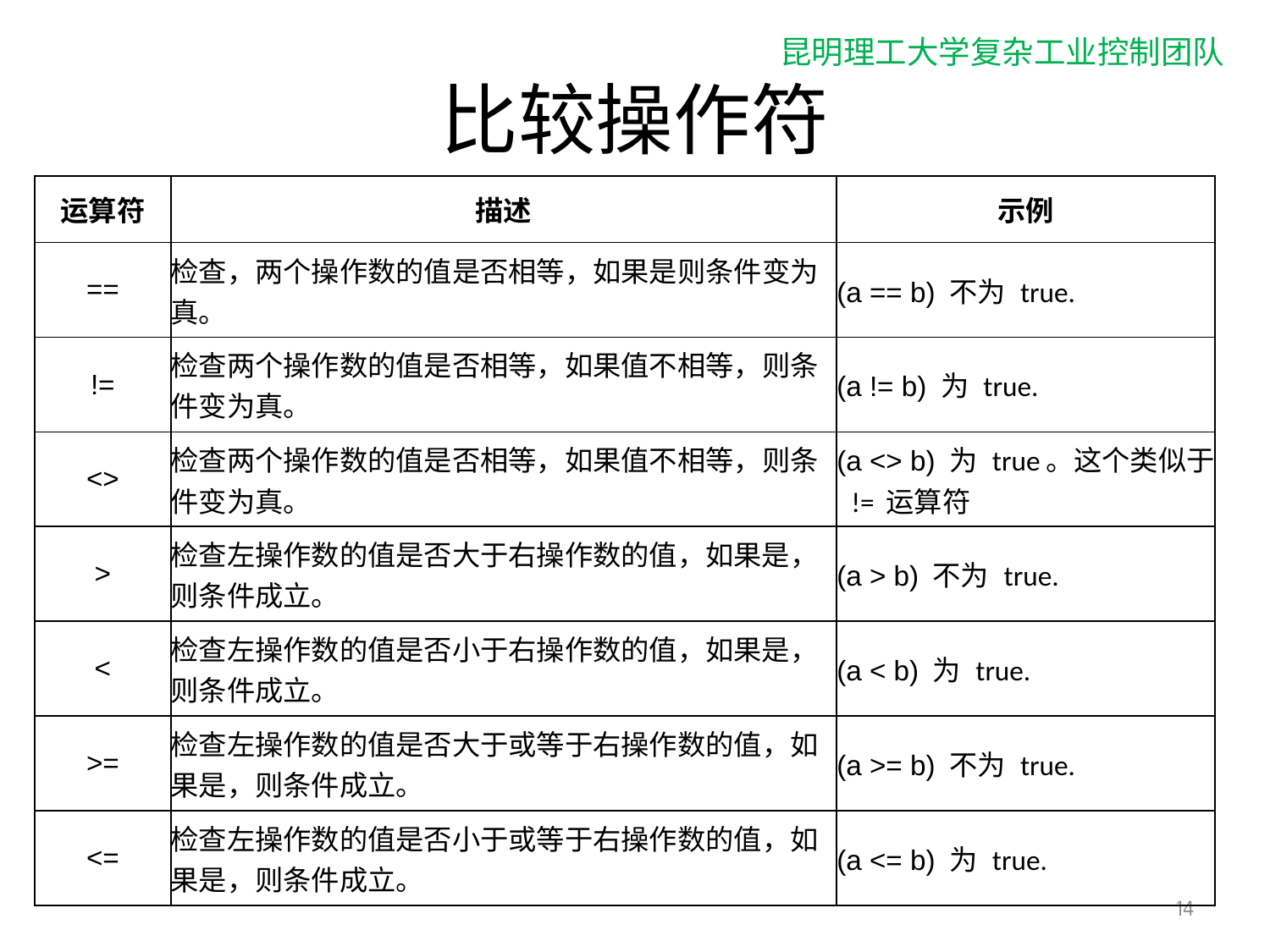

# 比较操作符
| 运算符 | 描述 | 示例 |
| --- | --- | --- |
| == | 检查，两个操作数的值是否相等，如果是则条件变为真。 | (a == b) 不为 true. |
| != | 检查两个操作数的值是否相等，如果值不相等，则条件变为真。 | (a != b) 为 true. |
| <> | 检查两个操作数的值是否相等，如果值不相等，则条件变为真。 | (a <> b) 为 true。这个类似于 != 运算符 |
| > | 检查左操作数的值是否大于右操作数的值，如果是，则条件成立。 | (a > b) 不为 true. |
| < | 检查左操作数的值是否小于右操作数的值，如果是，则条件成立。 | (a < b) 为 true. |
| >= | 检查左操作数的值是否大于或等于右操作数的值，如果是，则条件成立。 | (a >= b) 不为 true. |
| <= | 检查左操作数的值是否小于或等于右操作数的值，如果是，则条件成立。 | (a <= b) 为 true. |
14